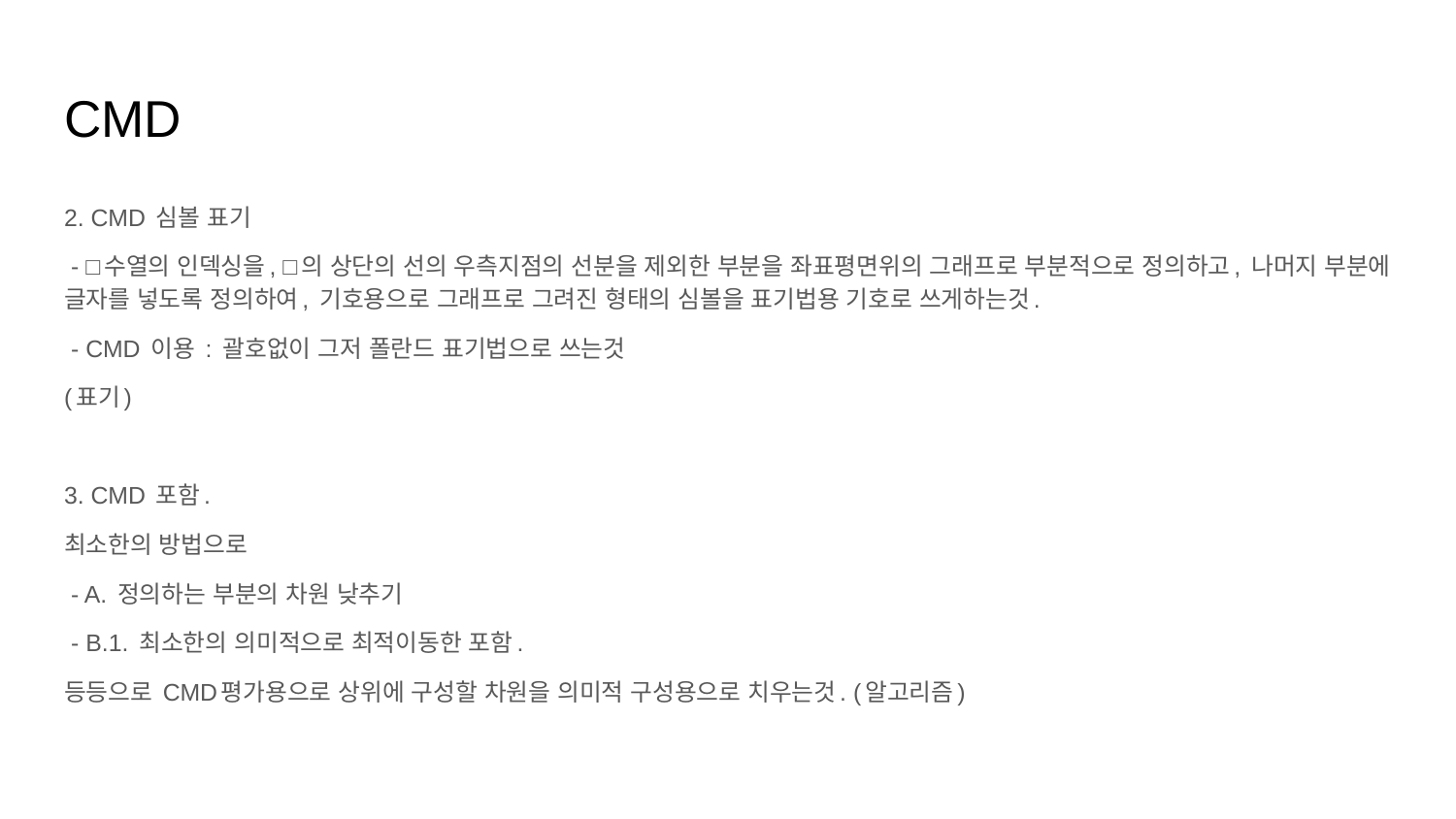

# CMD
2. CMD 심볼 표기
 - □수열의 인덱싱을, □의 상단의 선의 우측지점의 선분을 제외한 부분을 좌표평면위의 그래프로 부분적으로 정의하고, 나머지 부분에 글자를 넣도록 정의하여, 기호용으로 그래프로 그려진 형태의 심볼을 표기법용 기호로 쓰게하는것.
 - CMD 이용 : 괄호없이 그저 폴란드 표기법으로 쓰는것
(표기)

3. CMD 포함.
최소한의 방법으로
 - A. 정의하는 부분의 차원 낮추기
 - B.1. 최소한의 의미적으로 최적이동한 포함.
등등으로 CMD평가용으로 상위에 구성할 차원을 의미적 구성용으로 치우는것. (알고리즘)